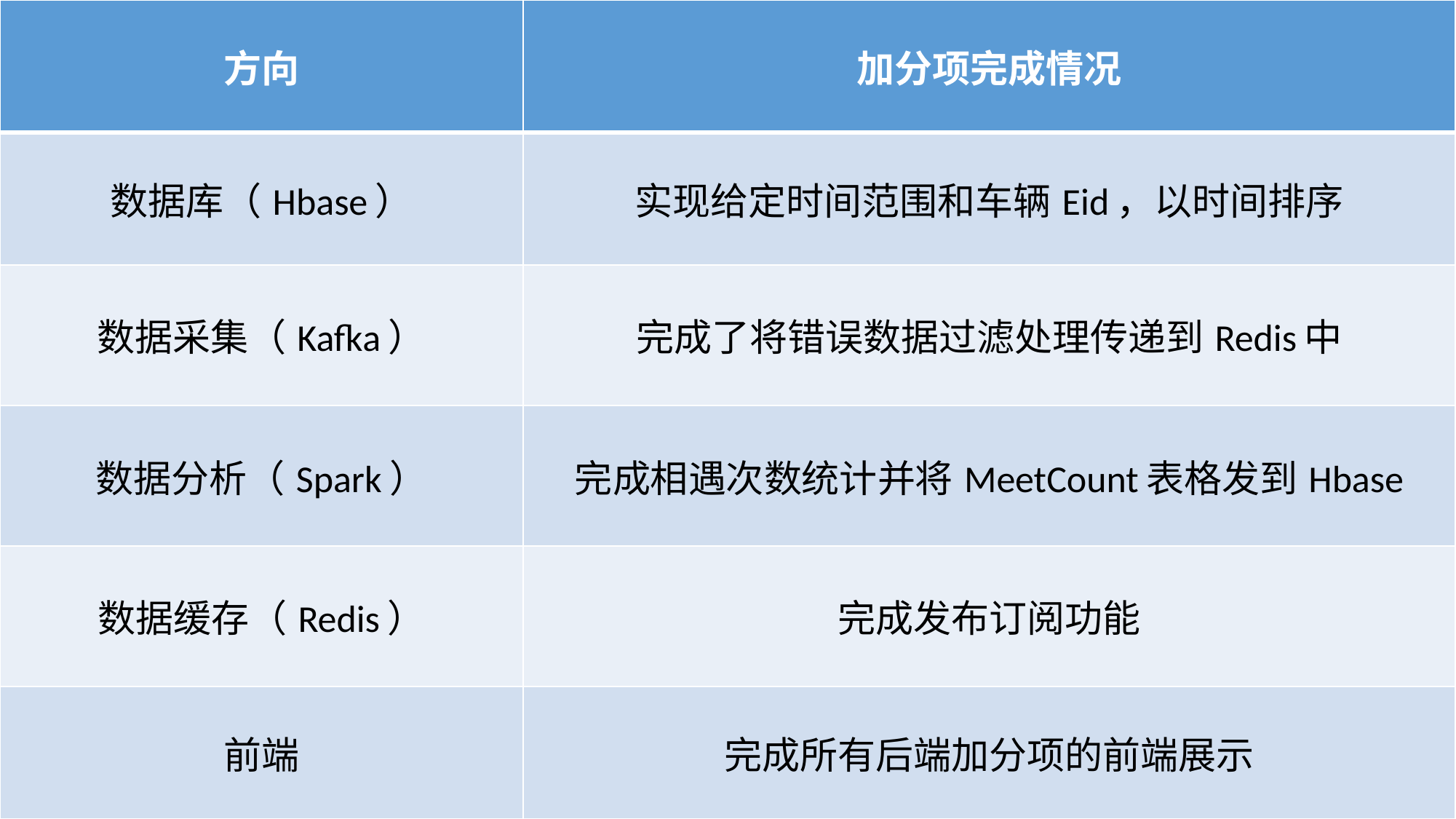

| 方向 | 加分项完成情况 |
| --- | --- |
| 数据库（Hbase） | 实现给定时间范围和车辆Eid，以时间排序 |
| 数据采集（Kafka） | 完成了将错误数据过滤处理传递到Redis中 |
| 数据分析（Spark） | 完成相遇次数统计并将MeetCount表格发到Hbase |
| 数据缓存（Redis） | 完成发布订阅功能 |
| 前端 | 完成所有后端加分项的前端展示 |